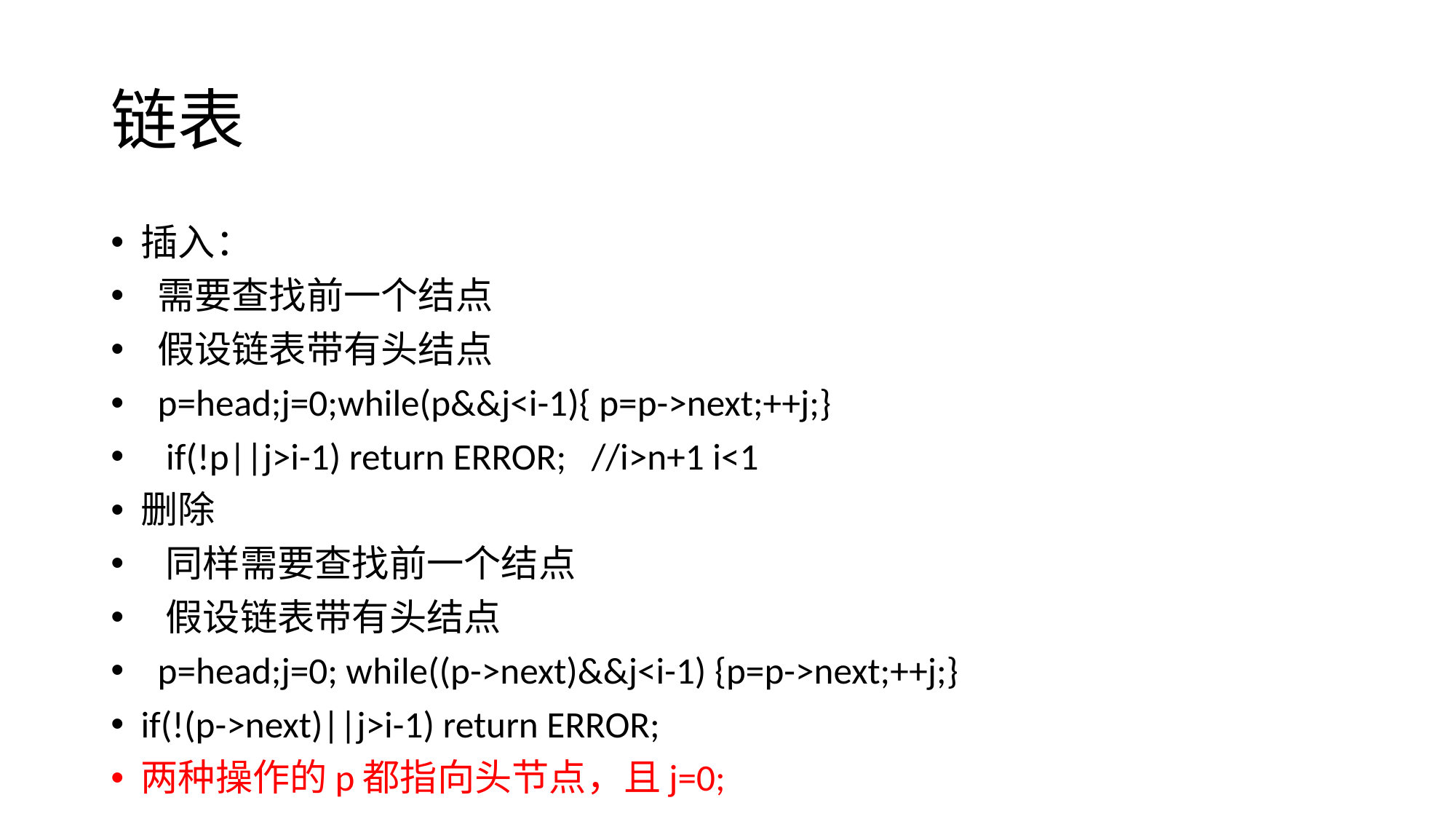

# 链表
插入：
 需要查找前一个结点
 假设链表带有头结点
  p=head;j=0;while(p&&j<i-1){ p=p->next;++j;}
   if(!p||j>i-1) return ERROR;   //i>n+1 i<1
删除
  同样需要查找前一个结点
  假设链表带有头结点
  p=head;j=0; while((p->next)&&j<i-1) {p=p->next;++j;}
if(!(p->next)||j>i-1) return ERROR;
两种操作的p都指向头节点，且j=0;